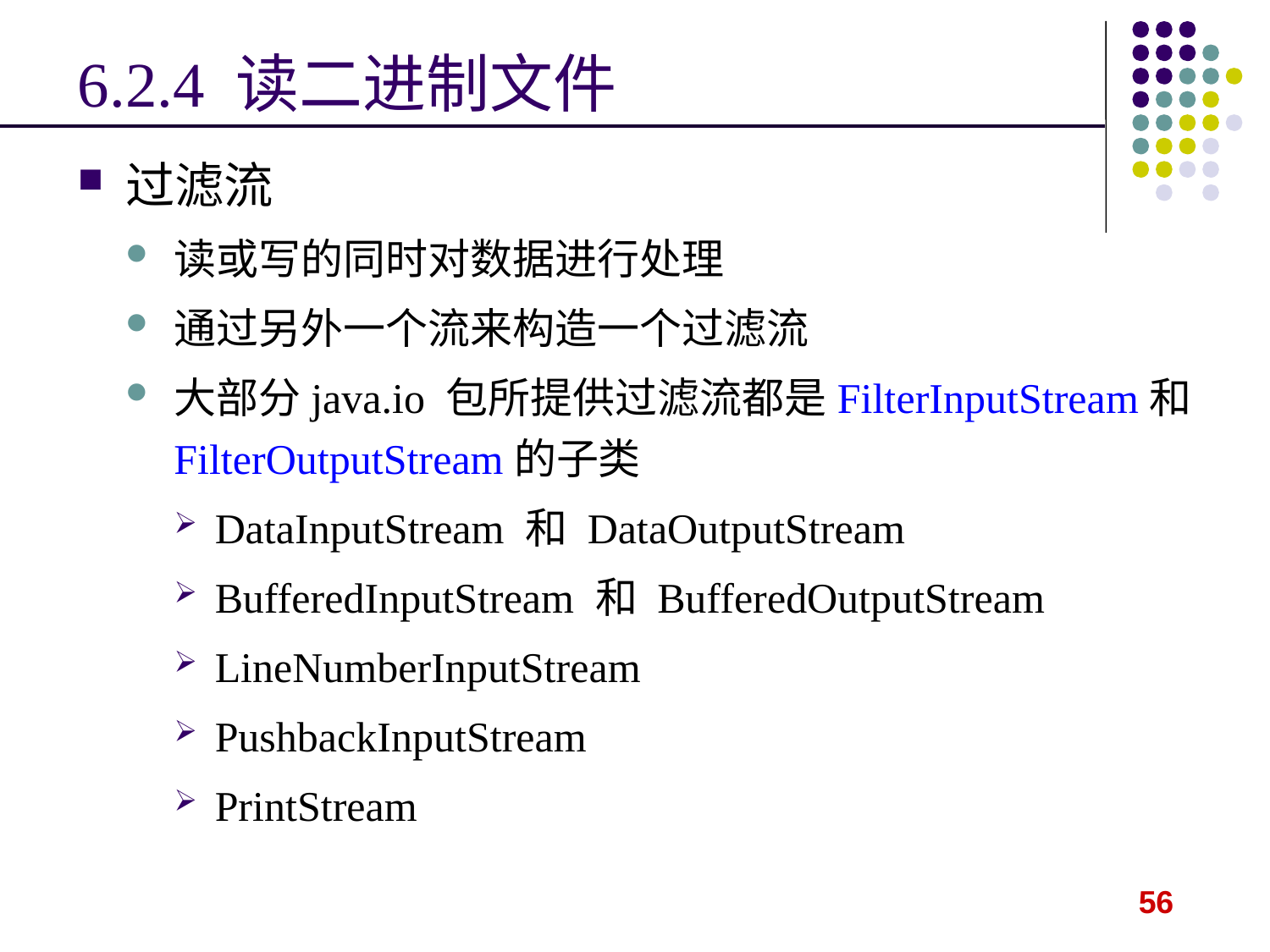

# 6.2.4 读二进制文件
过滤流
读或写的同时对数据进行处理
通过另外一个流来构造一个过滤流
大部分java.io 包所提供过滤流都是FilterInputStream和FilterOutputStream的子类
DataInputStream 和 DataOutputStream
BufferedInputStream 和 BufferedOutputStream
LineNumberInputStream
PushbackInputStream
PrintStream